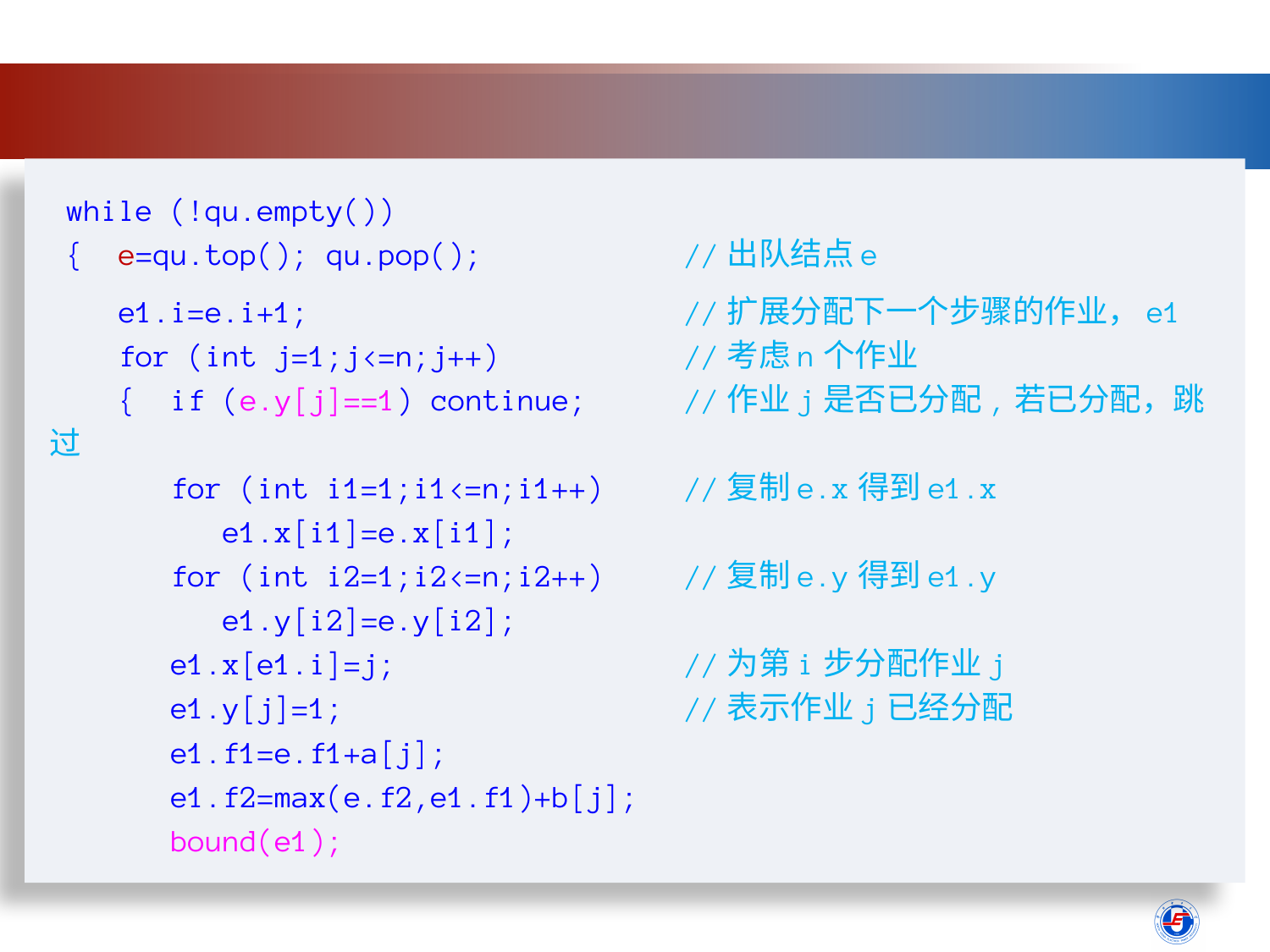

while (!qu.empty())
 {  e=qu.top(); qu.pop();		//出队结点e
    e1.i=e.i+1;			//扩展分配下一个步骤的作业，e1
    for (int j=1;j<=n;j++)		//考虑n个作业
    {  if (e.y[j]==1) continue;	//作业j是否已分配,若已分配，跳过
       for (int i1=1;i1<=n;i1++)	//复制e.x得到e1.x
          e1.x[i1]=e.x[i1];
       for (int i2=1;i2<=n;i2++)	//复制e.y得到e1.y
          e1.y[i2]=e.y[i2];
       e1.x[e1.i]=j;			//为第i步分配作业j
       e1.y[j]=1;			//表示作业j已经分配
       e1.f1=e.f1+a[j];
       e1.f2=max(e.f2,e1.f1)+b[j];
       bound(e1);